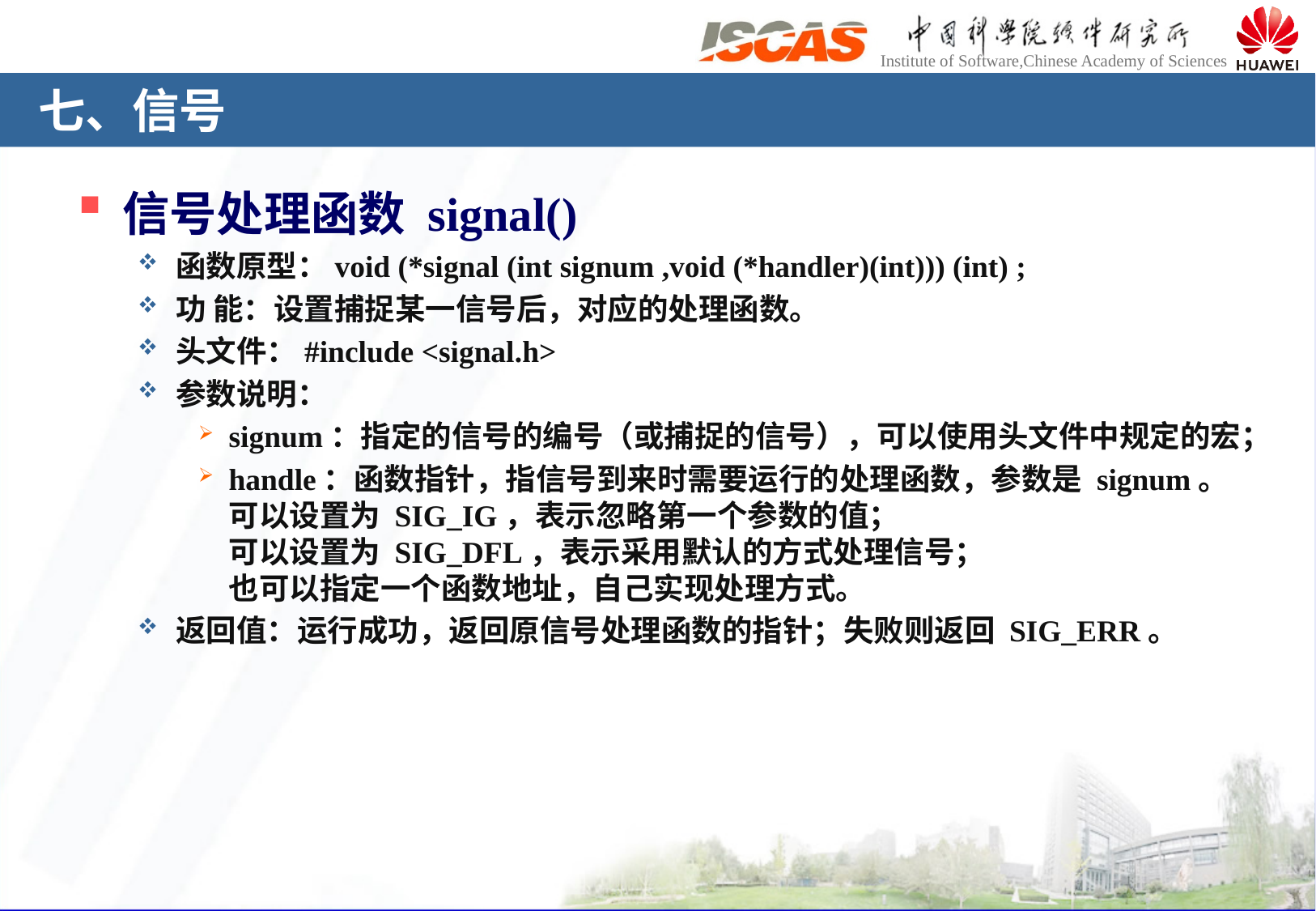

# 七、信号
信号处理函数 signal()
函数原型：void (*signal (int signum ,void (*handler)(int))) (int) ;
功 能：设置捕捉某一信号后，对应的处理函数。
头文件：#include <signal.h>
参数说明：
signum：指定的信号的编号（或捕捉的信号），可以使用头文件中规定的宏；
handle：函数指针，指信号到来时需要运行的处理函数，参数是 signum。
可以设置为 SIG_IG，表示忽略第一个参数的值；
可以设置为 SIG_DFL，表示采用默认的方式处理信号；
也可以指定一个函数地址，自己实现处理方式。
返回值：运行成功，返回原信号处理函数的指针；失败则返回 SIG_ERR。